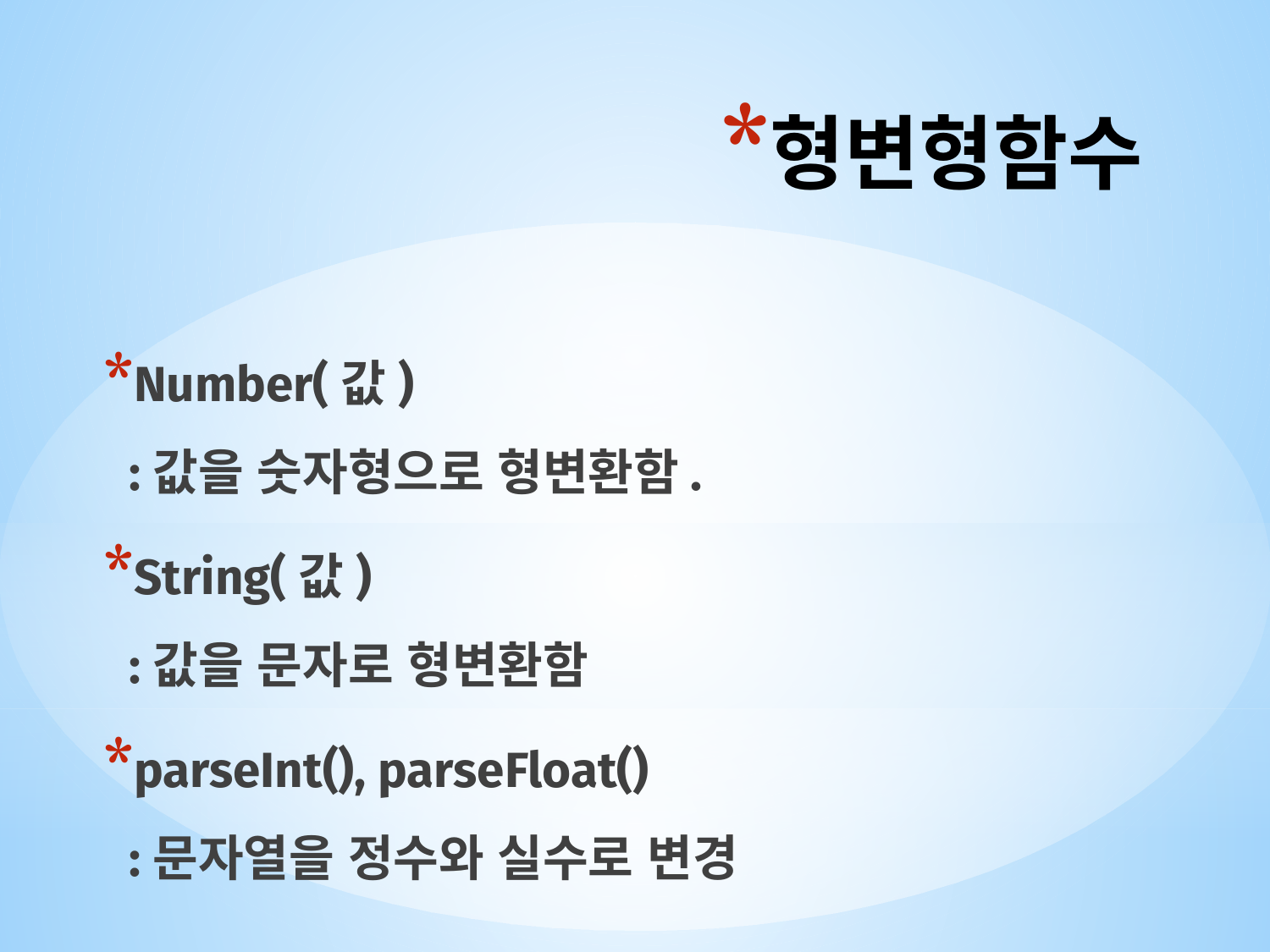

# 형변형함수
Number(값)
:값을 숫자형으로 형변환함.
String(값)
:값을 문자로 형변환함
parseInt(), parseFloat()
:문자열을 정수와 실수로 변경